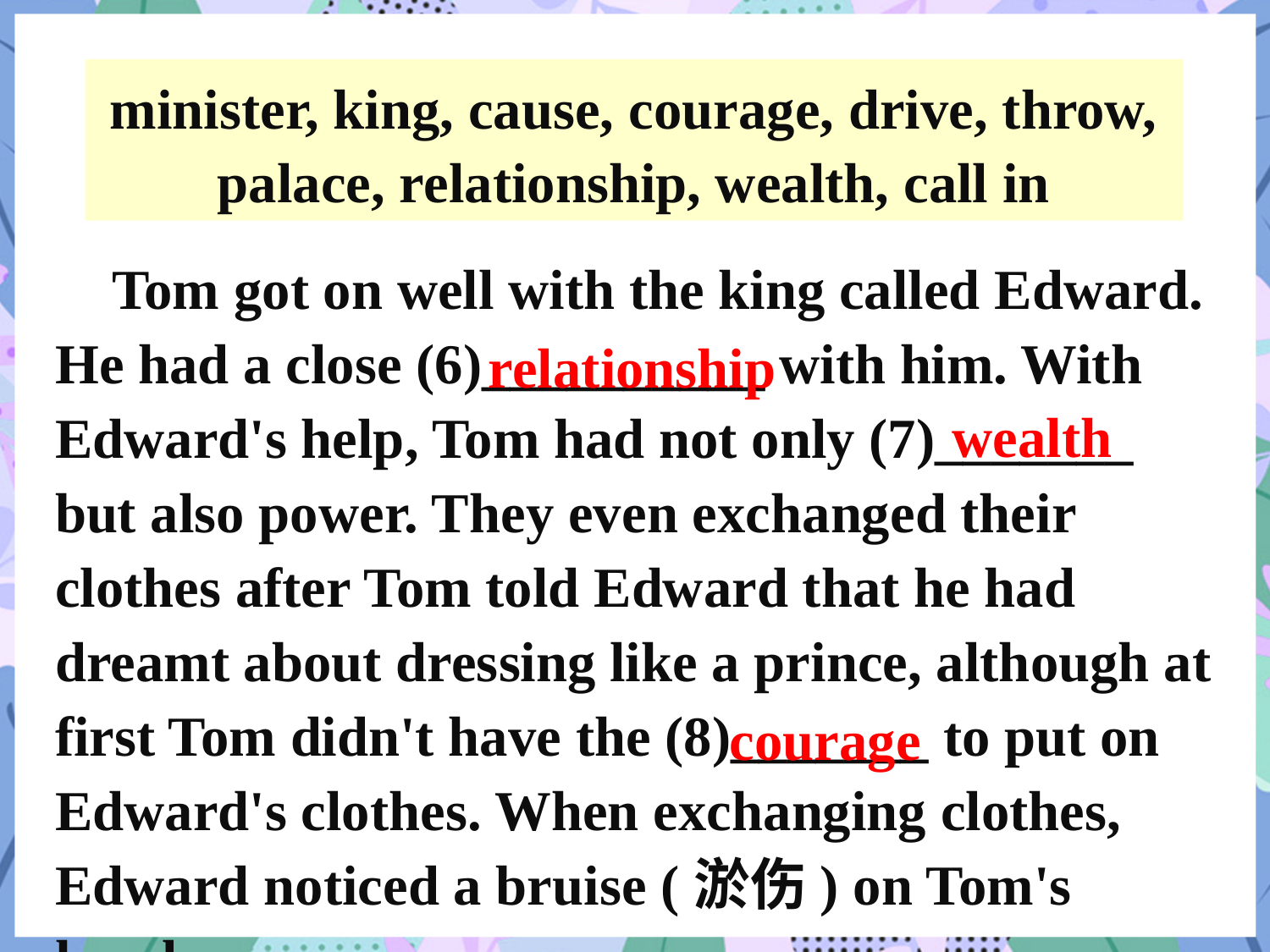

minister, king, cause, courage, drive, throw, palace, relationship, wealth, call in
    Tom got on well with the king called Edward. He had a close (6)__________ with him. With Edward's help, Tom had not only (7)_______ but also power. They even exchanged their clothes after Tom told Edward that he had dreamt about dressing like a prince, although at first Tom didn't have the (8)_______ to put on Edward's clothes. When exchanging clothes, Edward noticed a bruise (淤伤) on Tom's hand.
relationship
wealth
courage